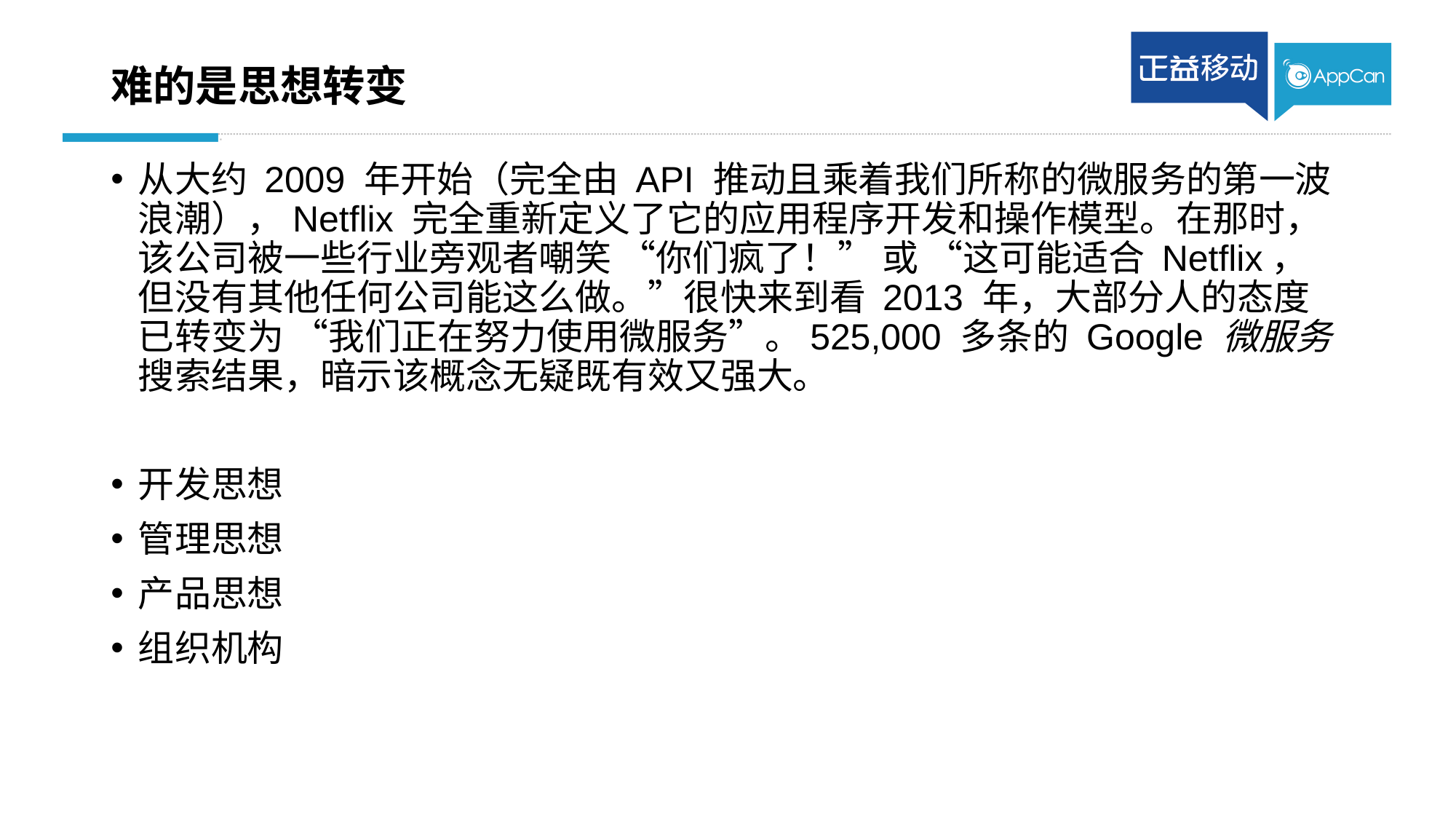

# 难的是思想转变
从大约 2009 年开始（完全由 API 推动且乘着我们所称的微服务的第一波浪潮），Netflix 完全重新定义了它的应用程序开发和操作模型。在那时，该公司被一些行业旁观者嘲笑 “你们疯了！” 或 “这可能适合 Netflix，但没有其他任何公司能这么做。”很快来到看 2013 年，大部分人的态度已转变为 “我们正在努力使用微服务”。525,000 多条的 Google 微服务 搜索结果，暗示该概念无疑既有效又强大。

开发思想
管理思想
产品思想
组织机构